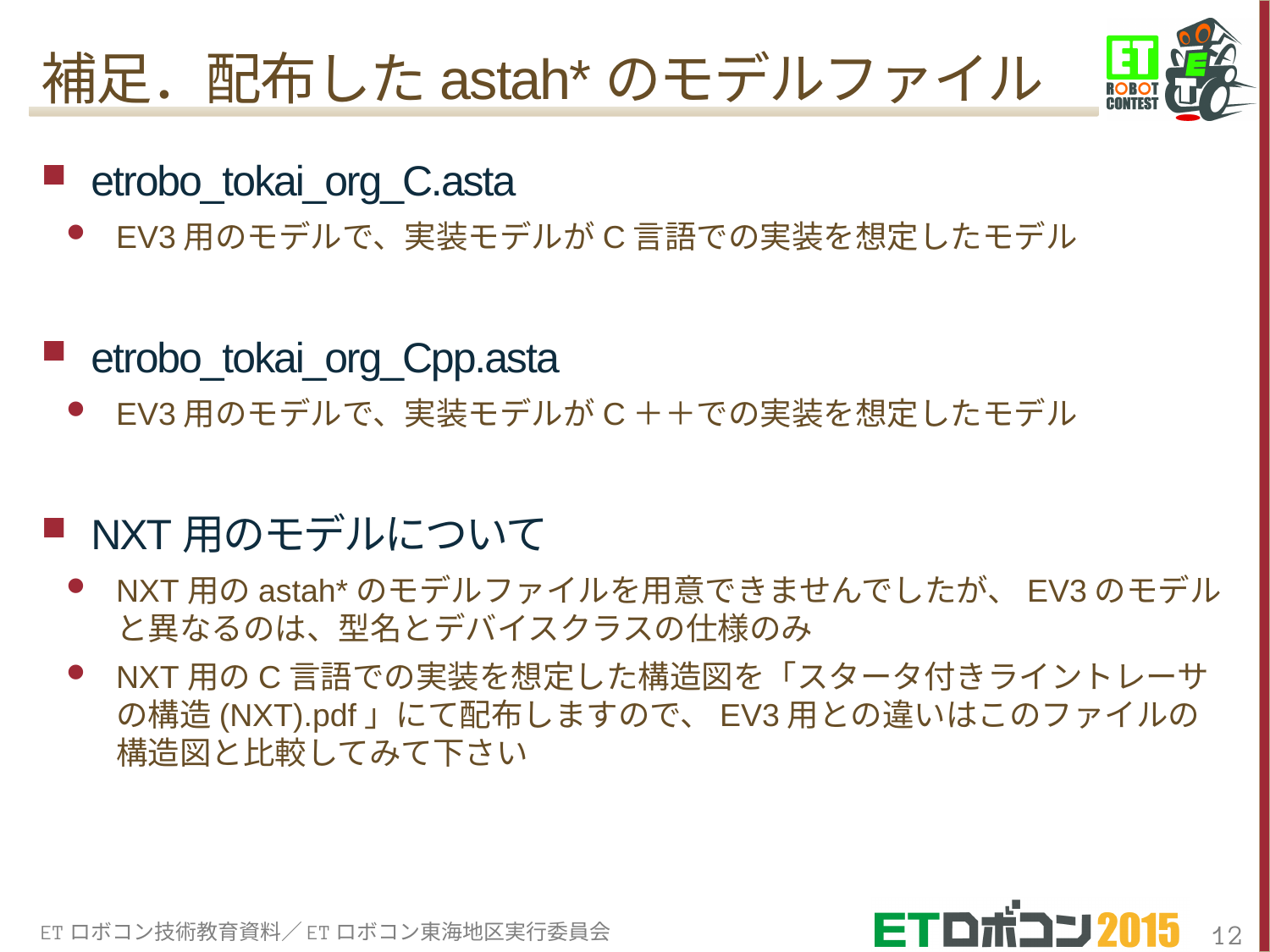

# 補足．配布したastah*のモデルファイル
etrobo_tokai_org_C.asta
EV3用のモデルで、実装モデルがC言語での実装を想定したモデル

etrobo_tokai_org_Cpp.asta
EV3用のモデルで、実装モデルがC＋＋での実装を想定したモデル

NXT用のモデルについて
NXT用のastah*のモデルファイルを用意できませんでしたが、EV3のモデルと異なるのは、型名とデバイスクラスの仕様のみ
NXT用のC言語での実装を想定した構造図を「スタータ付きライントレーサの構造(NXT).pdf」にて配布しますので、EV3用との違いはこのファイルの構造図と比較してみて下さい

ETロボコン技術教育資料／ETロボコン東海地区実行委員会
12